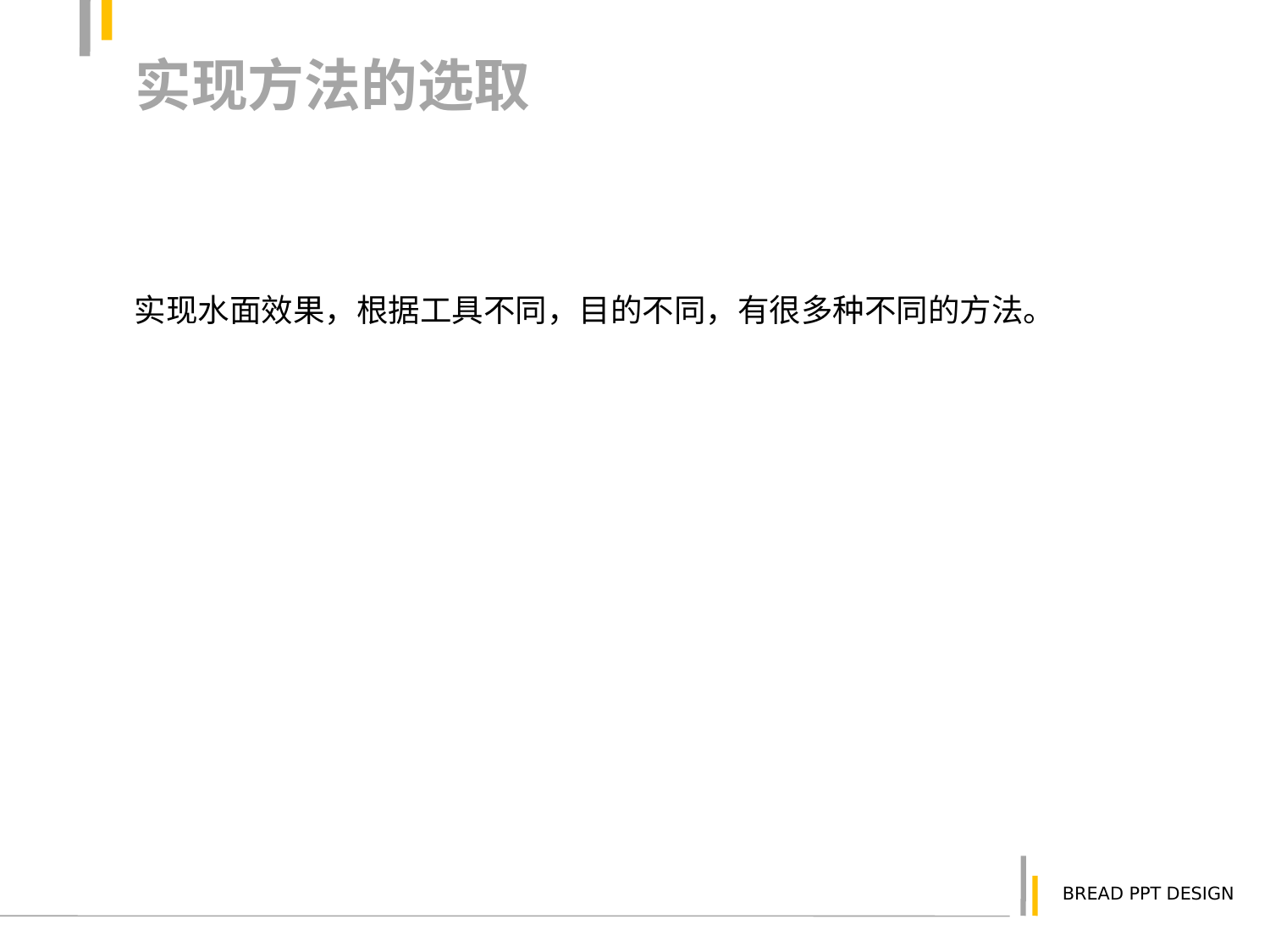

实现方法的选取
实现水面效果，根据工具不同，目的不同，有很多种不同的方法。